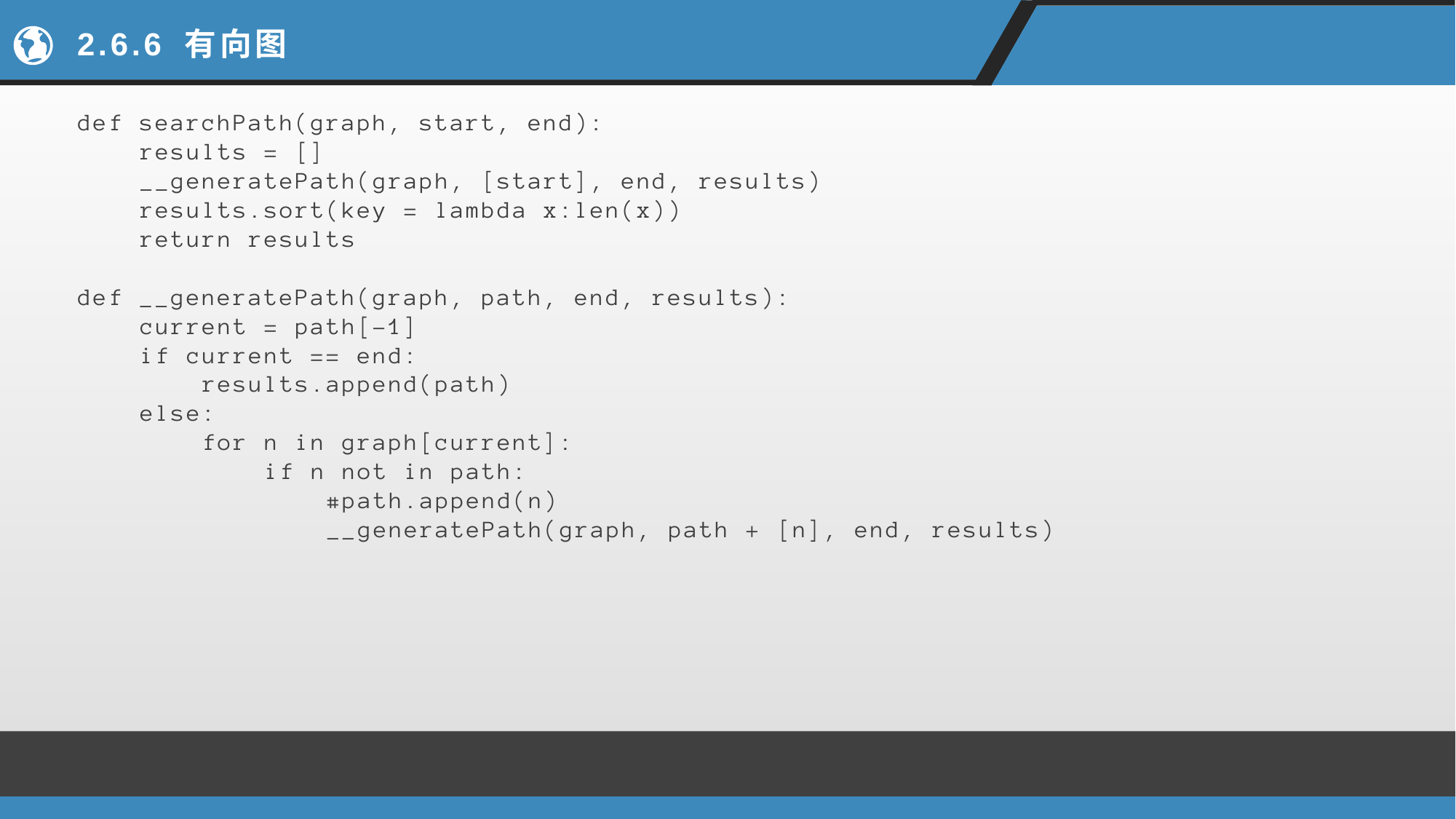

# 2.6.6 有向图

def searchPath(graph, start, end):
    results = []
    __generatePath(graph, [start], end, results)
    results.sort(key = lambda x:len(x))
    return results

def __generatePath(graph, path, end, results):
    current = path[-1]
    if current == end:
        results.append(path)
    else:
        for n in graph[current]:
            if n not in path:
                #path.append(n)
                __generatePath(graph, path + [n], end, results)